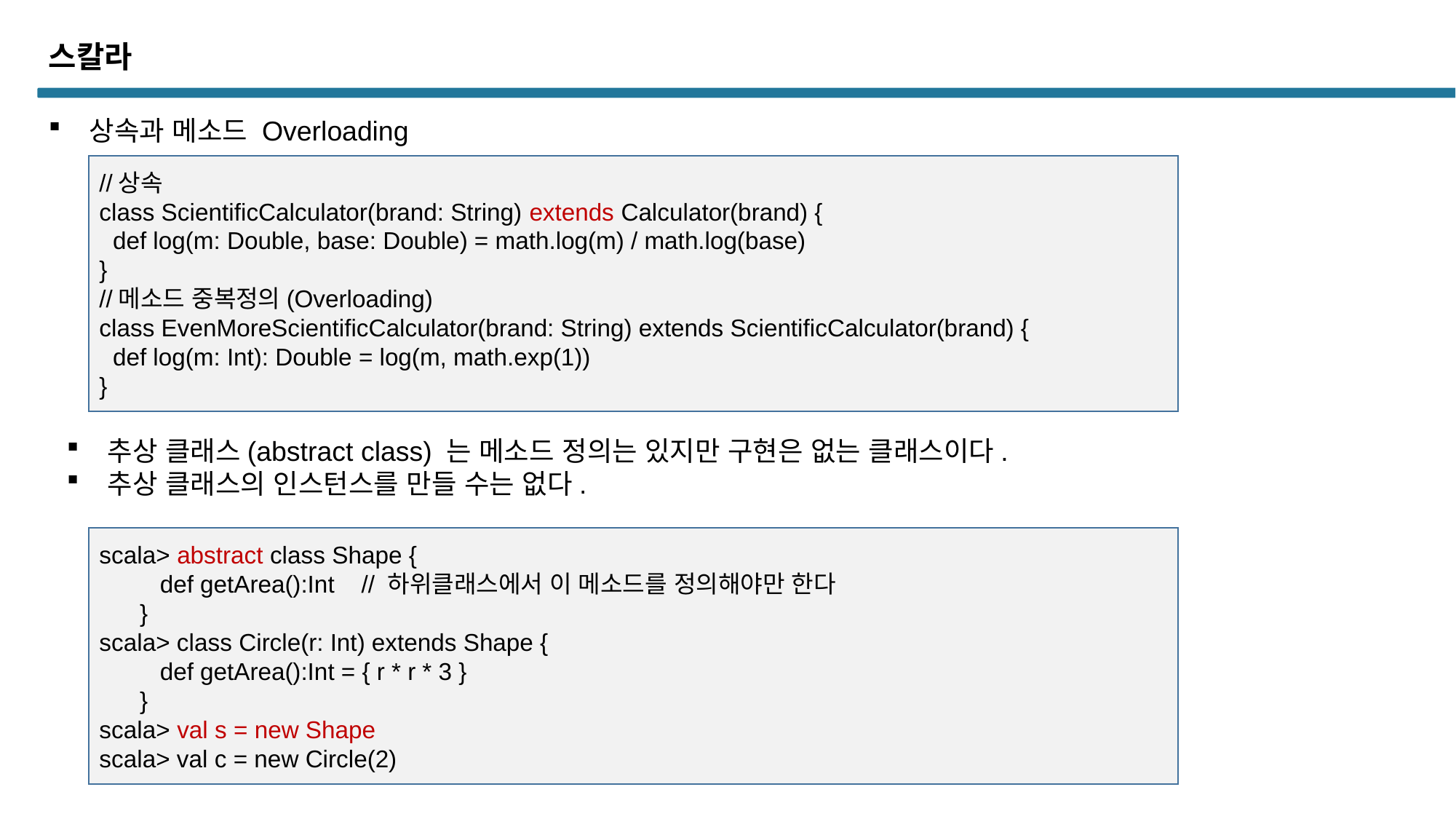

스칼라
상속과 메소드 Overloading
//상속
class ScientificCalculator(brand: String) extends Calculator(brand) {
  def log(m: Double, base: Double) = math.log(m) / math.log(base)
}
//메소드 중복정의(Overloading)
class EvenMoreScientificCalculator(brand: String) extends ScientificCalculator(brand) {
  def log(m: Int): Double = log(m, math.exp(1))
}
추상 클래스(abstract class) 는 메소드 정의는 있지만 구현은 없는 클래스이다.
추상 클래스의 인스턴스를 만들 수는 없다.
scala> abstract class Shape {
         def getArea():Int    // 하위클래스에서 이 메소드를 정의해야만 한다
      }
scala> class Circle(r: Int) extends Shape {
         def getArea():Int = { r * r * 3 }
      }
scala> val s = new Shape
scala> val c = new Circle(2)